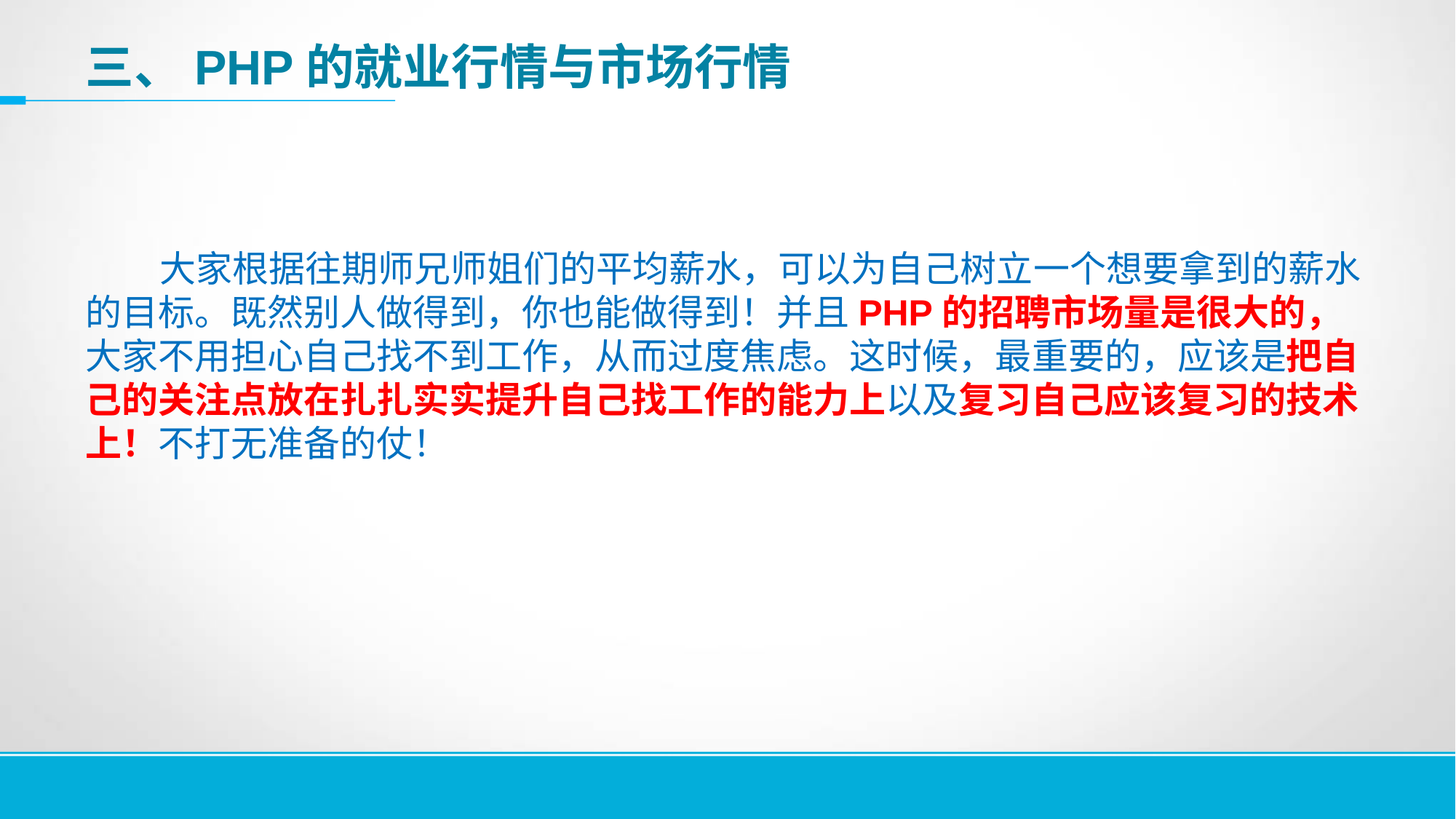

# 三、PHP的就业行情与市场行情

        大家根据往期师兄师姐们的平均薪水，可以为自己树立一个想要拿到的薪水的目标。既然别人做得到，你也能做得到！并且PHP的招聘市场量是很大的，大家不用担心自己找不到工作，从而过度焦虑。这时候，最重要的，应该是把自己的关注点放在扎扎实实提升自己找工作的能力上以及复习自己应该复习的技术上！不打无准备的仗！